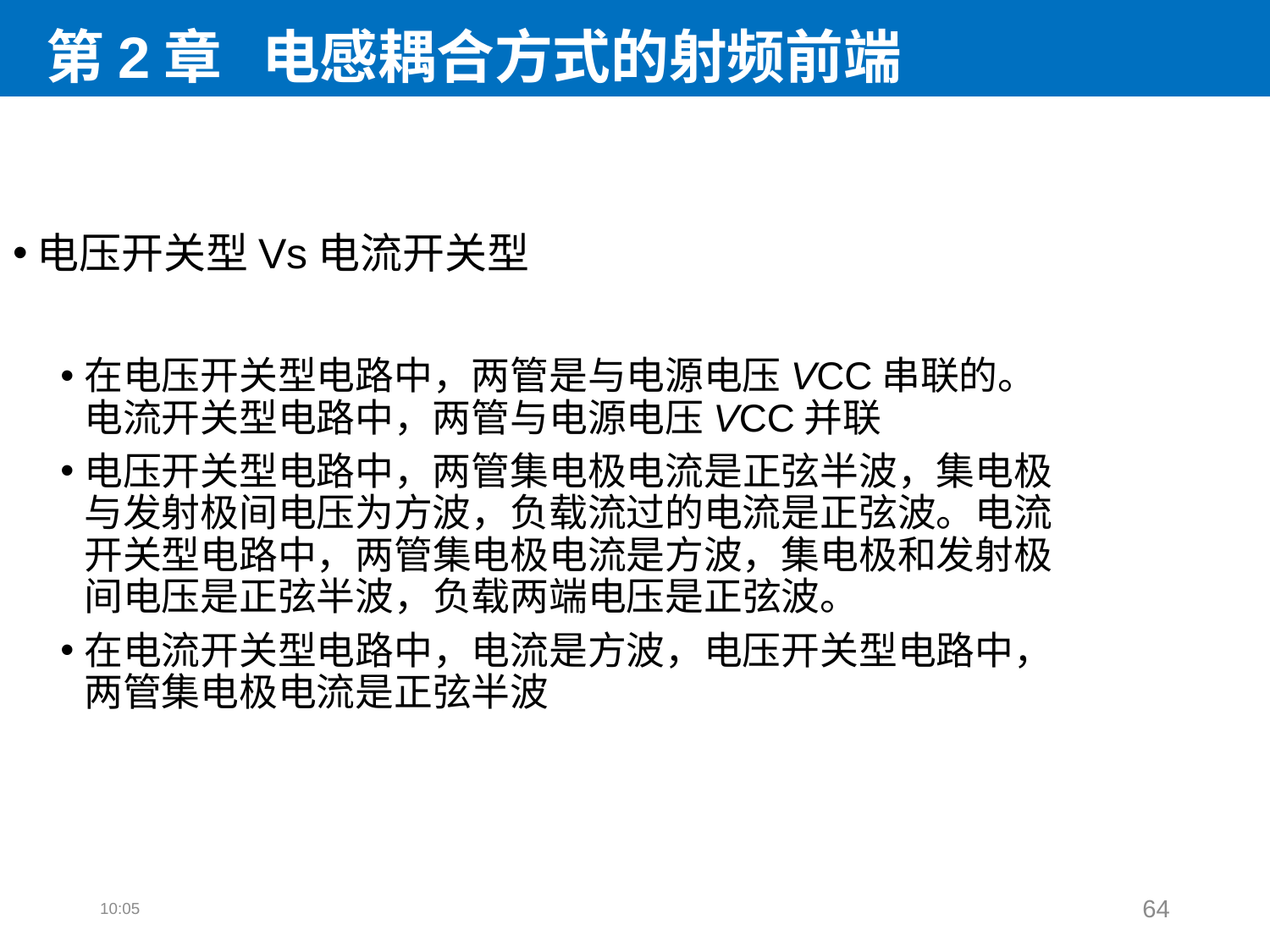

# 第2章   电感耦合方式的射频前端
电压开关型Vs电流开关型

在电压开关型电路中，两管是与电源电压VCC串联的。电流开关型电路中，两管与电源电压VCC并联
电压开关型电路中，两管集电极电流是正弦半波，集电极与发射极间电压为方波，负载流过的电流是正弦波。电流开关型电路中，两管集电极电流是方波，集电极和发射极间电压是正弦半波，负载两端电压是正弦波。
在电流开关型电路中，电流是方波，电压开关型电路中，两管集电极电流是正弦半波

10:05
64